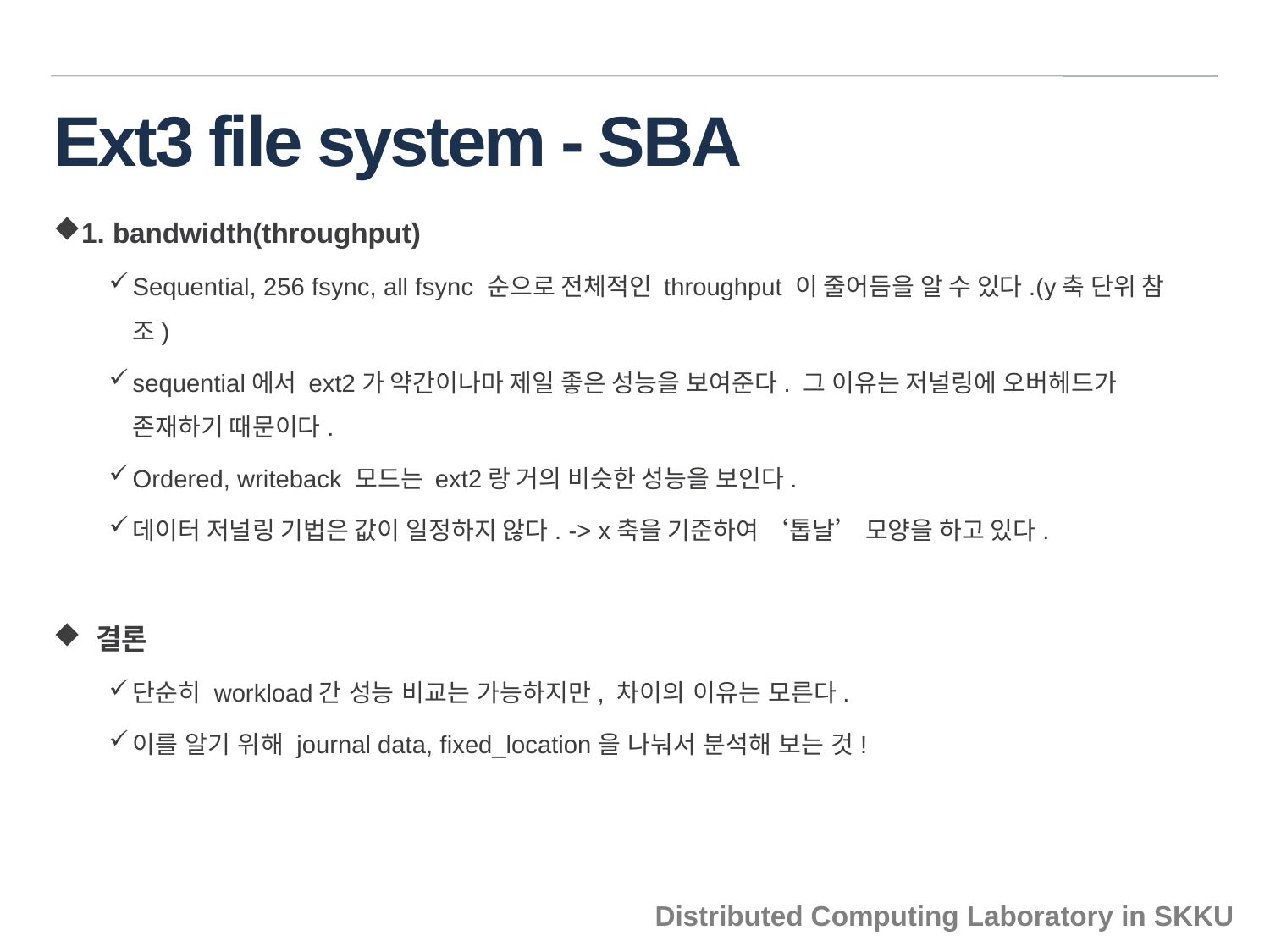

# Ext3 file system - SBA
1. bandwidth(throughput)
Sequential, 256 fsync, all fsync 순으로 전체적인 throughput 이 줄어듬을 알 수 있다.(y축 단위 참조)
sequential에서 ext2가 약간이나마 제일 좋은 성능을 보여준다. 그 이유는 저널링에 오버헤드가 존재하기 때문이다.
Ordered, writeback 모드는 ext2랑 거의 비슷한 성능을 보인다.
데이터 저널링 기법은 값이 일정하지 않다. -> x축을 기준하여 ‘톱날’ 모양을 하고 있다.

 결론
단순히 workload간 성능 비교는 가능하지만, 차이의 이유는 모른다.
이를 알기 위해 journal data, fixed_location을 나눠서 분석해 보는 것!
Distributed Computing Laboratory in SKKU